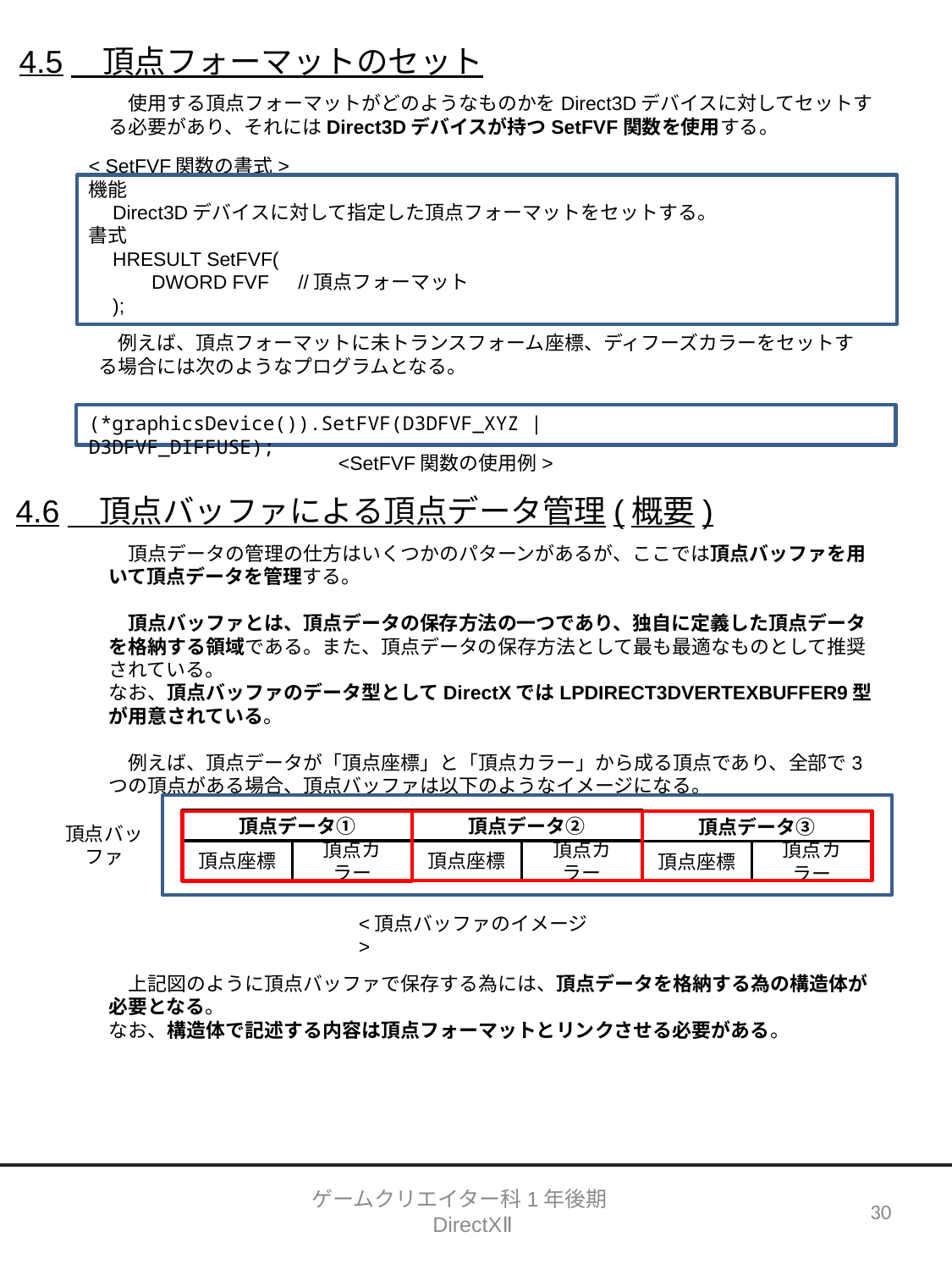

4.5　頂点フォーマットのセット
　使用する頂点フォーマットがどのようなものかをDirect3Dデバイスに対してセットする必要があり、それにはDirect3Dデバイスが持つSetFVF関数を使用する。
< SetFVF関数の書式>
機能
　Direct3Dデバイスに対して指定した頂点フォーマットをセットする。
書式
　HRESULT SetFVF(
　　　DWORD FVF　//頂点フォーマット
　);

　例えば、頂点フォーマットに未トランスフォーム座標、ディフーズカラーをセットする場合には次のようなプログラムとなる。

(*graphicsDevice()).SetFVF(D3DFVF_XYZ | D3DFVF_DIFFUSE);
<SetFVF関数の使用例>
4.6　頂点バッファによる頂点データ管理(概要)
　頂点データの管理の仕方はいくつかのパターンがあるが、ここでは頂点バッファを用いて頂点データを管理する。

　頂点バッファとは、頂点データの保存方法の一つであり、独自に定義した頂点データを格納する領域である。また、頂点データの保存方法として最も最適なものとして推奨されている。
なお、頂点バッファのデータ型としてDirectXではLPDIRECT3DVERTEXBUFFER9型が用意されている。

　例えば、頂点データが「頂点座標」と「頂点カラー」から成る頂点であり、全部で3つの頂点がある場合、頂点バッファは以下のようなイメージになる。

頂点データ①
頂点データ②

頂点データ③
頂点バッファ
頂点座標
頂点カラー
頂点座標
頂点カラー
頂点座標
頂点カラー
<頂点バッファのイメージ>
　上記図のように頂点バッファで保存する為には、頂点データを格納する為の構造体が必要となる。
なお、構造体で記述する内容は頂点フォーマットとリンクさせる必要がある。
ゲームクリエイター科1年後期　DirectXⅡ
30